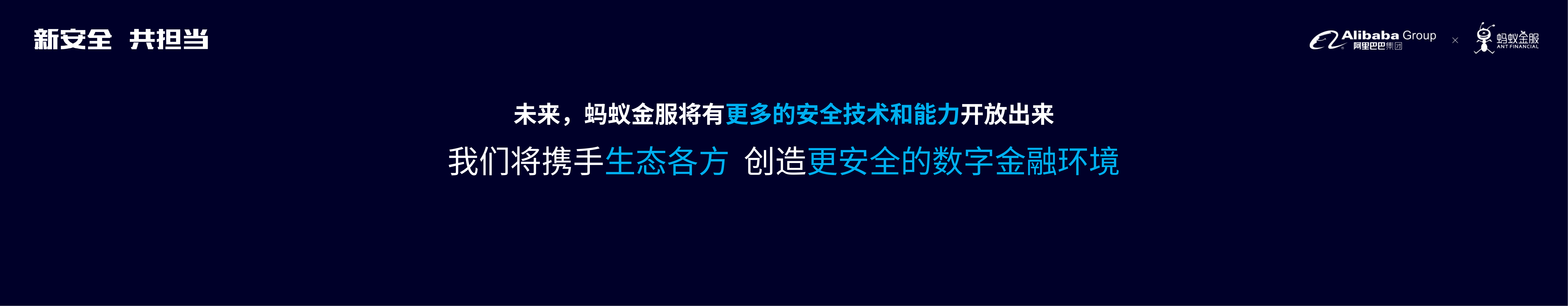

未来，蚂蚁金服将有更多的安全技术和能力开放出来
我们将携手生态各方  创造更安全的数字金融环境